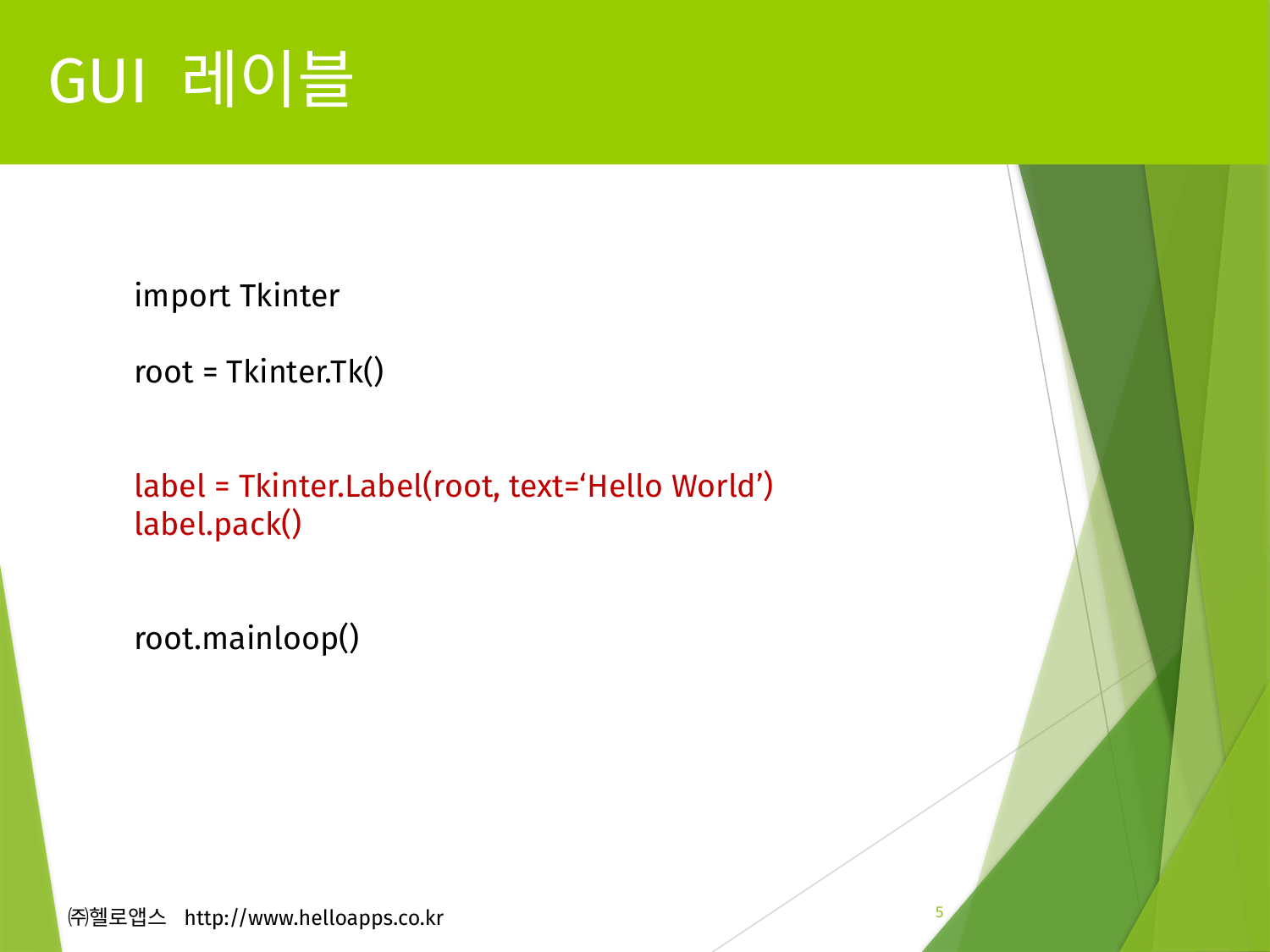

# GUI 레이블
import Tkinter

root = Tkinter.Tk()

label = Tkinter.Label(root, text=‘Hello World’)
label.pack()

root.mainloop()
5